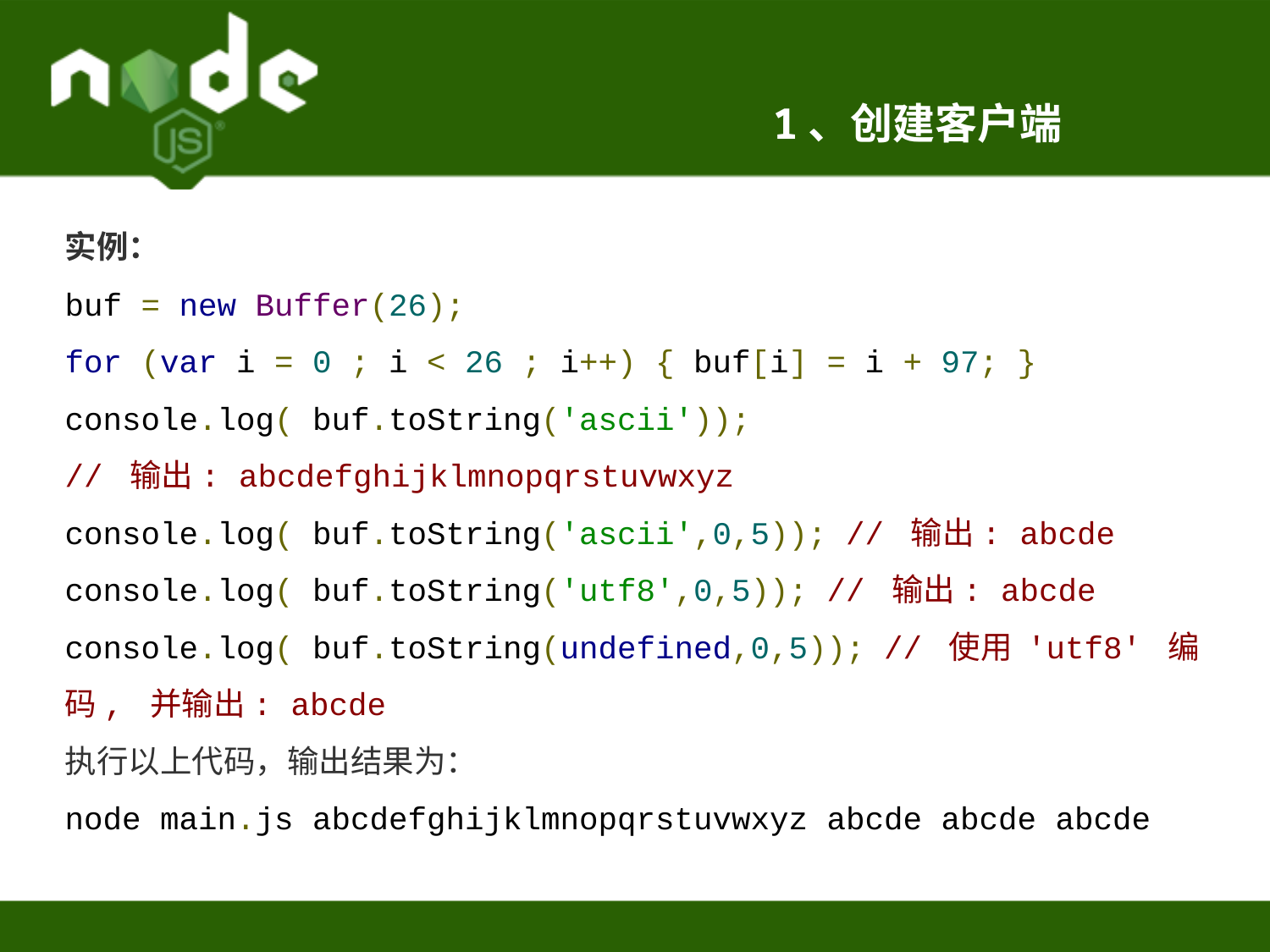

1、创建客户端
实例：
buf = new Buffer(26);
for (var i = 0 ; i < 26 ; i++) { buf[i] = i + 97; } console.log( buf.toString('ascii'));
// 输出: abcdefghijklmnopqrstuvwxyz
console.log( buf.toString('ascii',0,5)); // 输出: abcde console.log( buf.toString('utf8',0,5)); // 输出: abcde console.log( buf.toString(undefined,0,5)); // 使用 'utf8' 编码, 并输出: abcde
执行以上代码，输出结果为：
node main.js abcdefghijklmnopqrstuvwxyz abcde abcde abcde